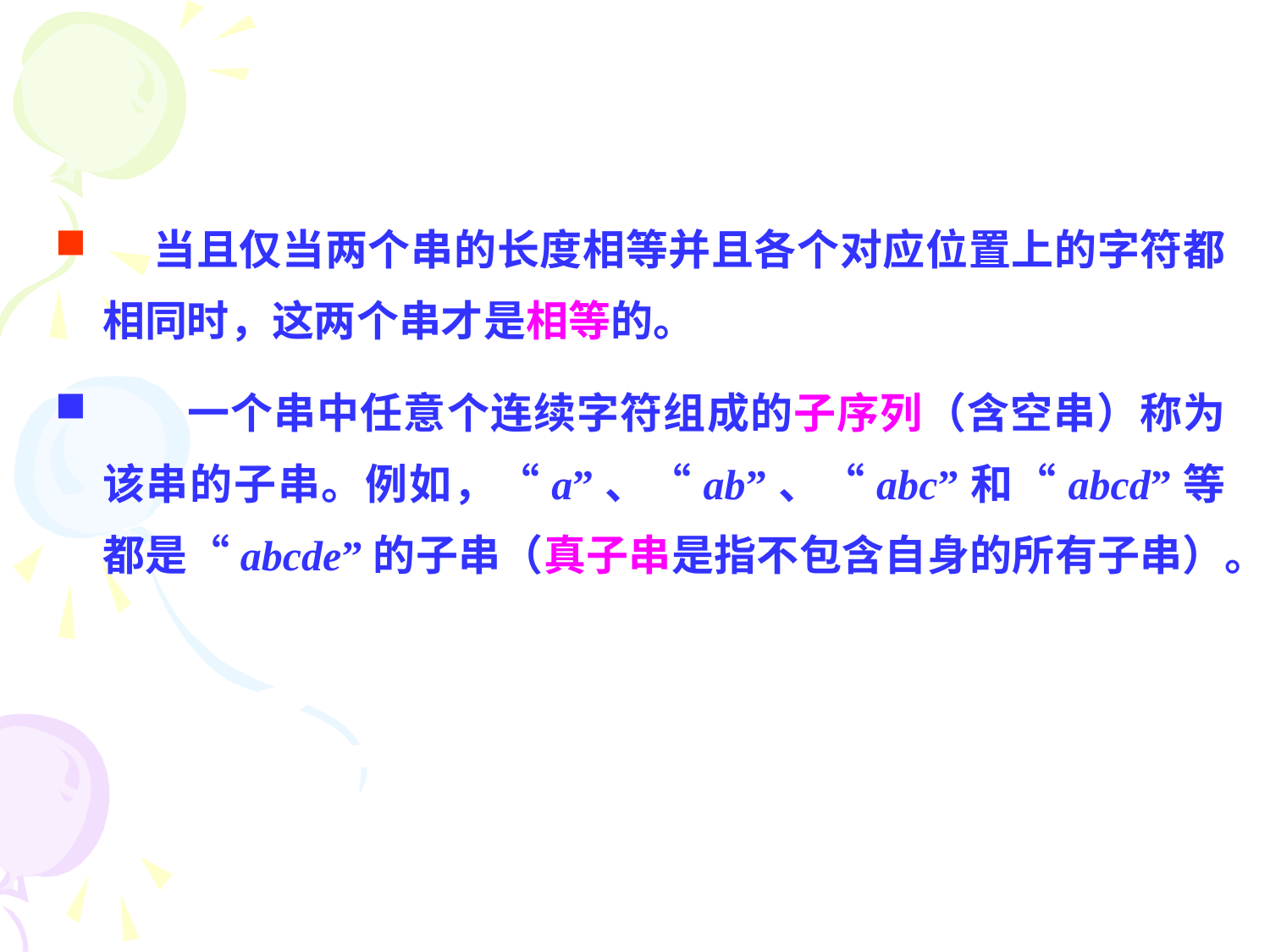

当且仅当两个串的长度相等并且各个对应位置上的字符都相同时，这两个串才是相等的。
       一个串中任意个连续字符组成的子序列（含空串）称为该串的子串。例如，“a”、“ab”、“abc”和“abcd”等都是“abcde”的子串（真子串是指不包含自身的所有子串）。